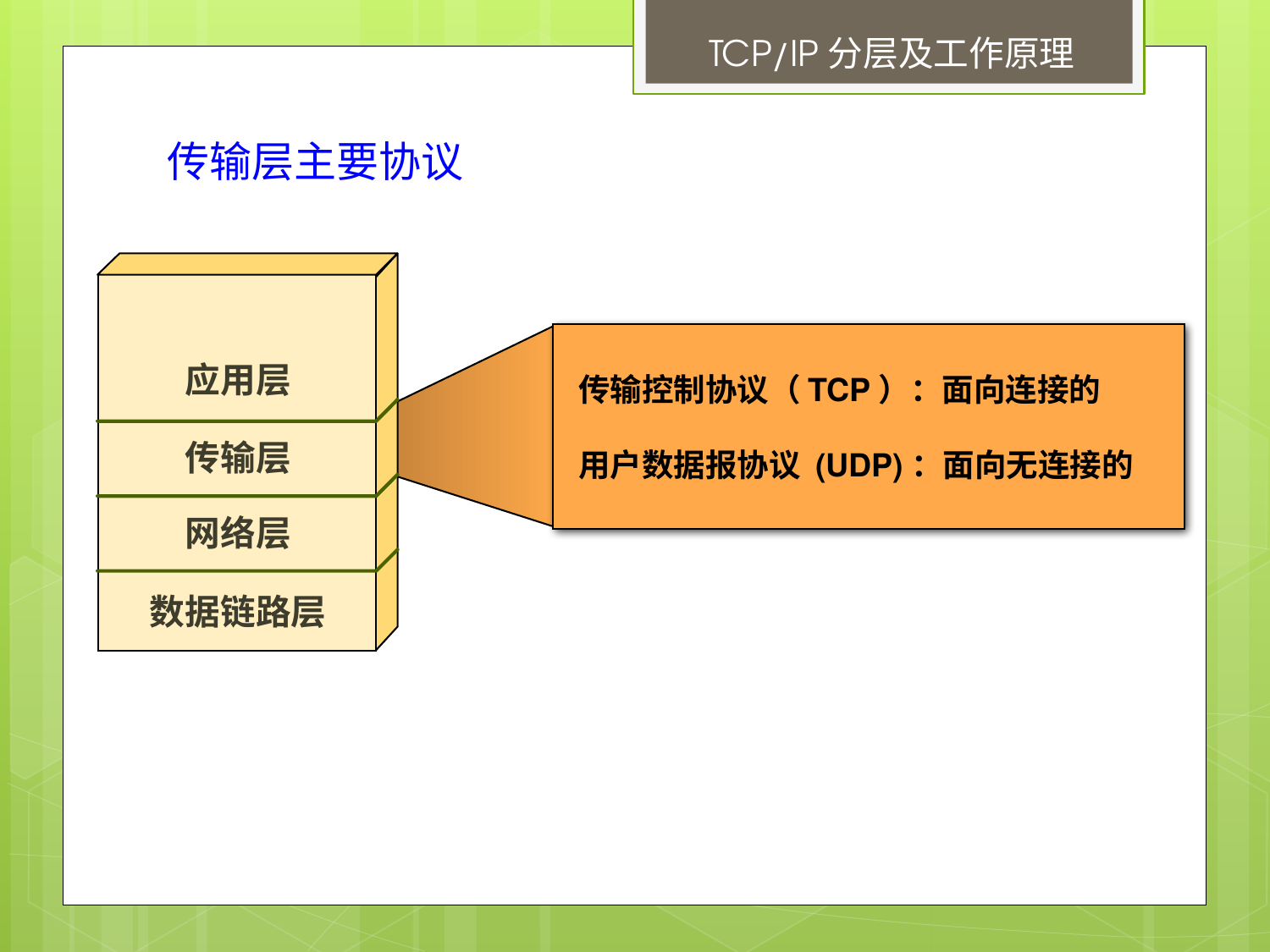

TCP/IP分层及工作原理
传输层主要协议

传输控制协议（TCP）：面向连接的

用户数据报协议 (UDP)：面向无连接的
应用层

传输层

网络层

数据链路层